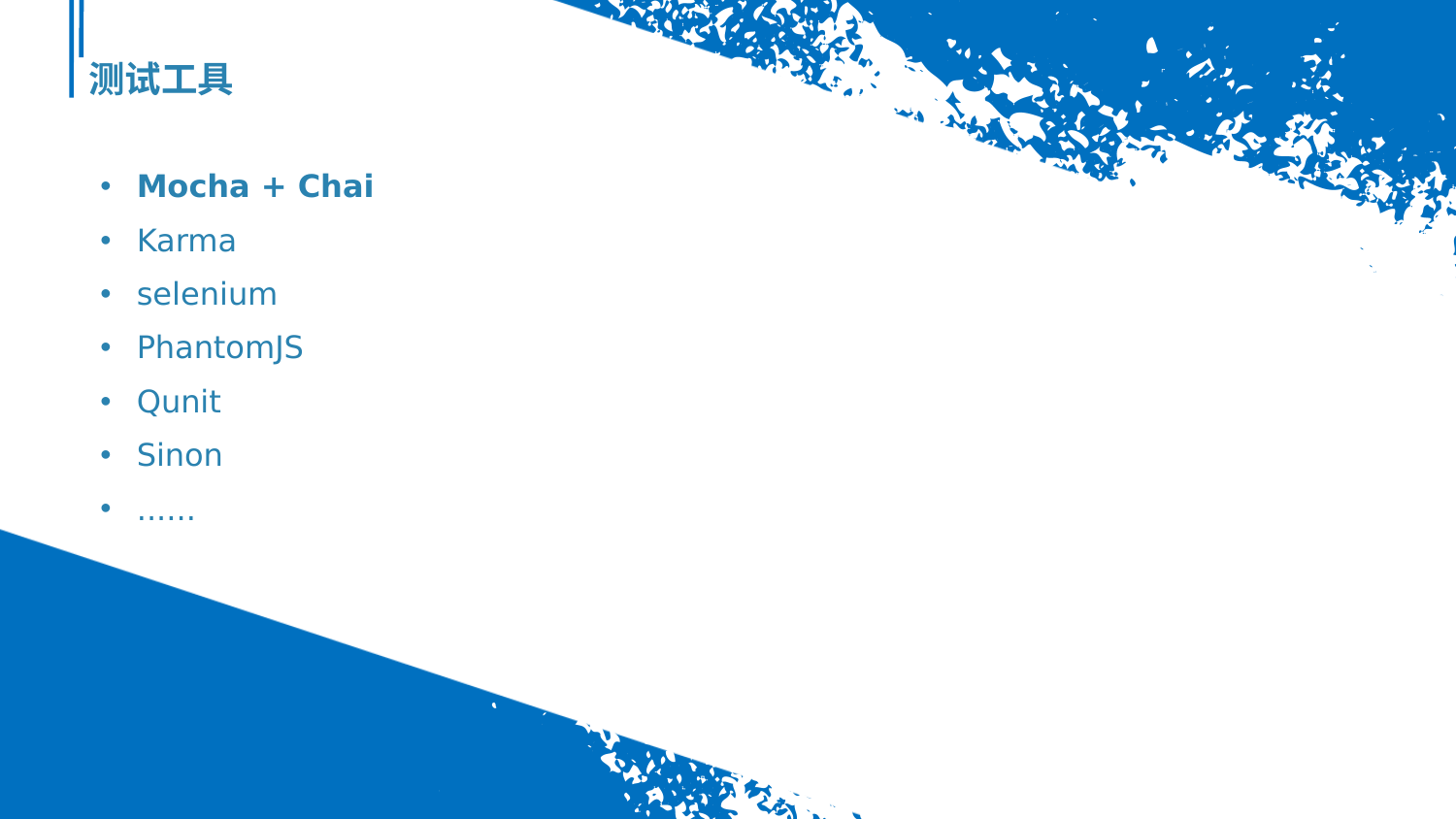

# 测试工具
Mocha + Chai
Karma
selenium
PhantomJS
Qunit
Sinon
......